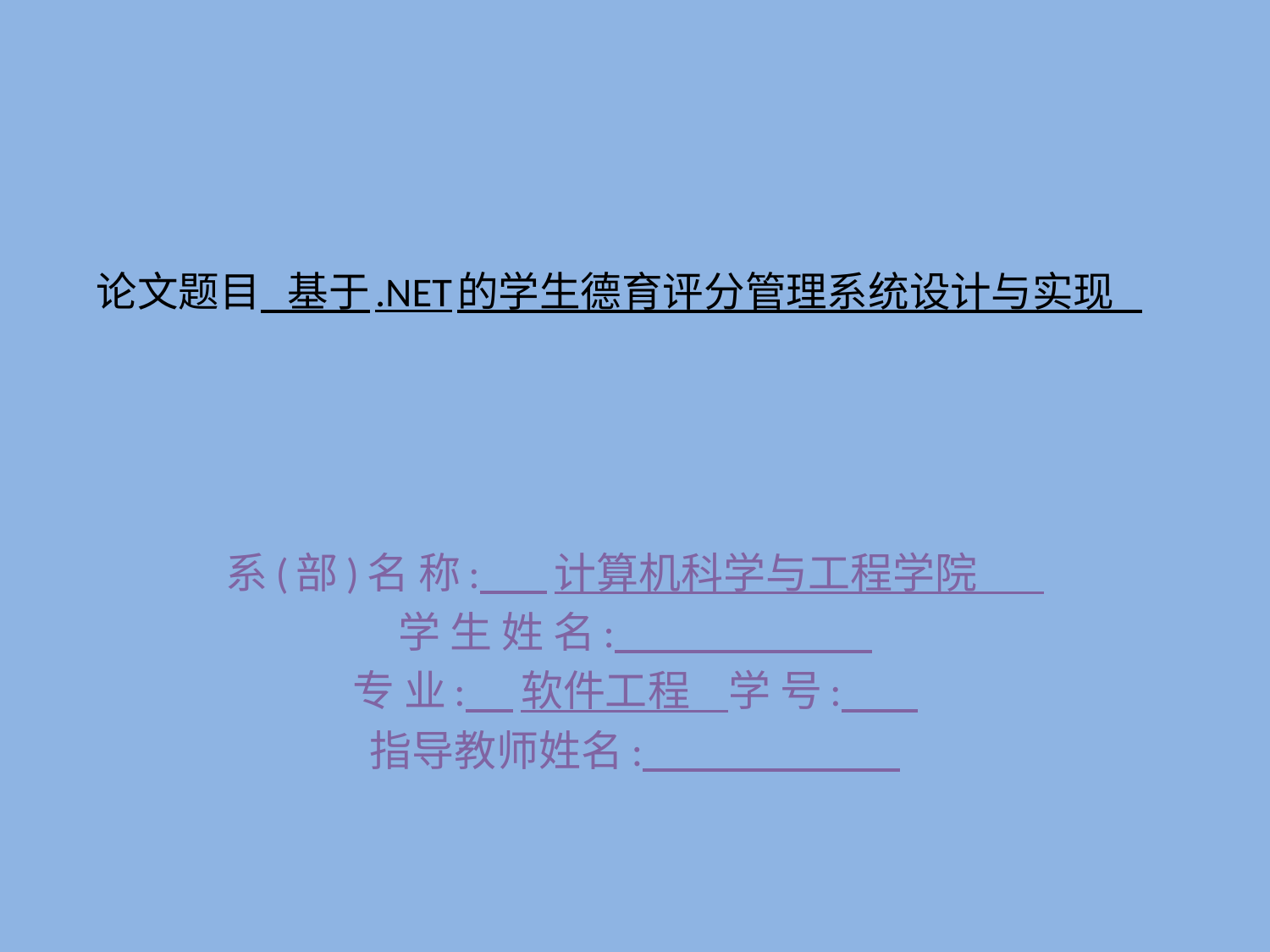

# 论文题目   基于.NET的学生德育评分管理系统设计与实现
系(部)名 称:       计算机科学与工程学院
学 生 姓 名:
专 业:     软件工程    学 号:
指导教师姓名: